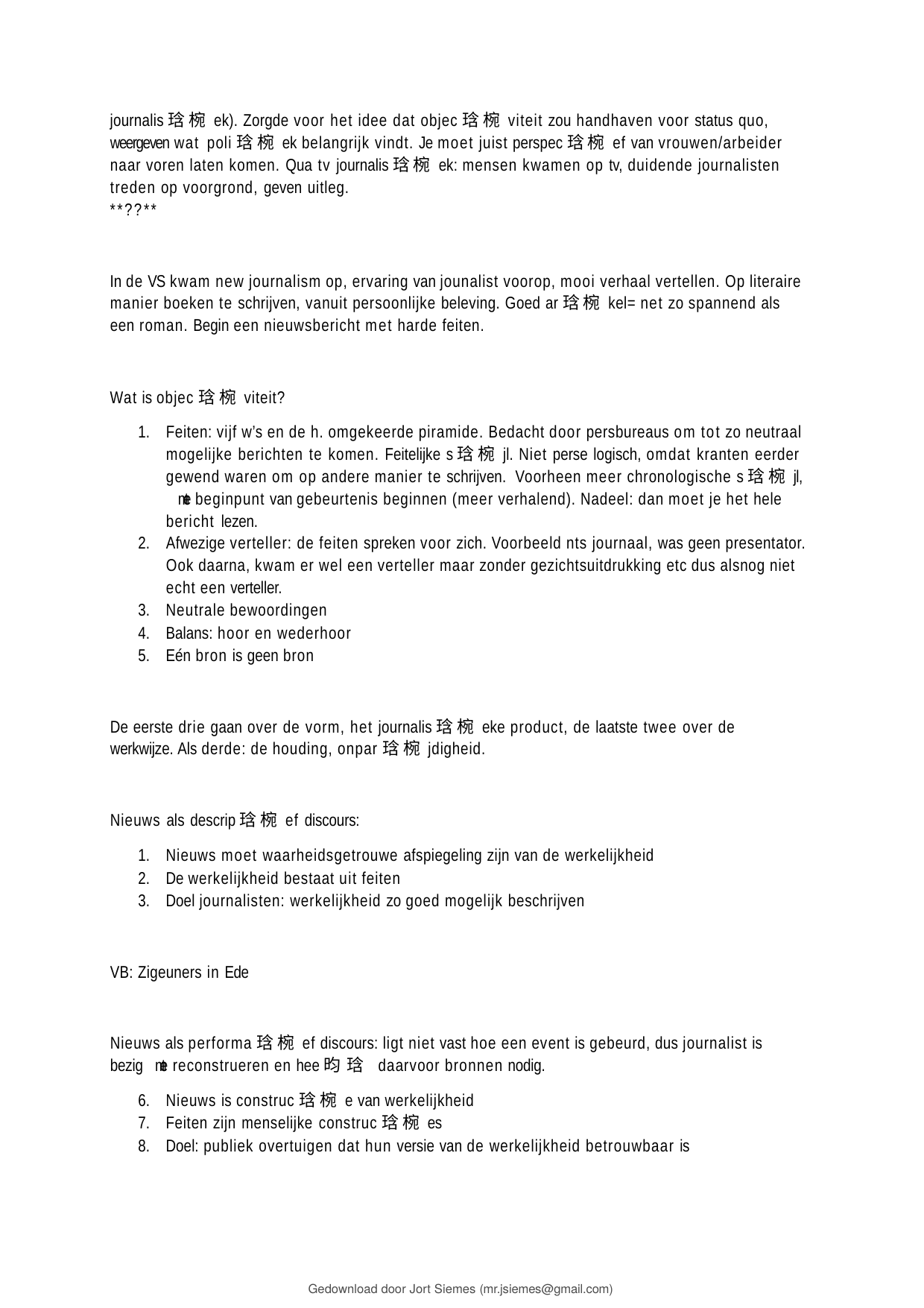

journalis琀椀ek). Zorgde voor het idee dat objec琀椀viteit zou handhaven voor status quo, weergeven wat poli琀椀ek belangrijk vindt. Je moet juist perspec琀椀ef van vrouwen/arbeider naar voren laten komen. Qua tv journalis琀椀ek: mensen kwamen op tv, duidende journalisten treden op voorgrond, geven uitleg.
**??**

In de VS kwam new journalism op, ervaring van jounalist voorop, mooi verhaal vertellen. Op literaire manier boeken te schrijven, vanuit persoonlijke beleving. Goed ar琀椀kel= net zo spannend als een roman. Begin een nieuwsbericht met harde feiten.

Wat is objec琀椀viteit?
Feiten: vijf w’s en de h. omgekeerde piramide. Bedacht door persbureaus om tot zo neutraal mogelijke berichten te komen. Feitelijke s琀椀jl. Niet perse logisch, omdat kranten eerder gewend waren om op andere manier te schrijven. Voorheen meer chronologische s琀椀jl,  met beginpunt van gebeurtenis beginnen (meer verhalend). Nadeel: dan moet je het hele bericht lezen.
Afwezige verteller: de feiten spreken voor zich. Voorbeeld nts journaal, was geen presentator. Ook daarna, kwam er wel een verteller maar zonder gezichtsuitdrukking etc dus alsnog niet echt een verteller.
Neutrale bewoordingen
Balans: hoor en wederhoor
Eén bron is geen bron

De eerste drie gaan over de vorm, het journalis琀椀eke product, de laatste twee over de werkwijze. Als derde: de houding, onpar琀椀jdigheid.

Nieuws als descrip琀椀ef discours:
Nieuws moet waarheidsgetrouwe afspiegeling zijn van de werkelijkheid
De werkelijkheid bestaat uit feiten
Doel journalisten: werkelijkheid zo goed mogelijk beschrijven

VB: Zigeuners in Ede

Nieuws als performa琀椀ef discours: ligt niet vast hoe een event is gebeurd, dus journalist is bezig met reconstrueren en hee昀琀 daarvoor bronnen nodig.
Nieuws is construc琀椀e van werkelijkheid
Feiten zijn menselijke construc琀椀es
Doel: publiek overtuigen dat hun versie van de werkelijkheid betrouwbaar is
Gedownload door Jort Siemes (mr.jsiemes@gmail.com)